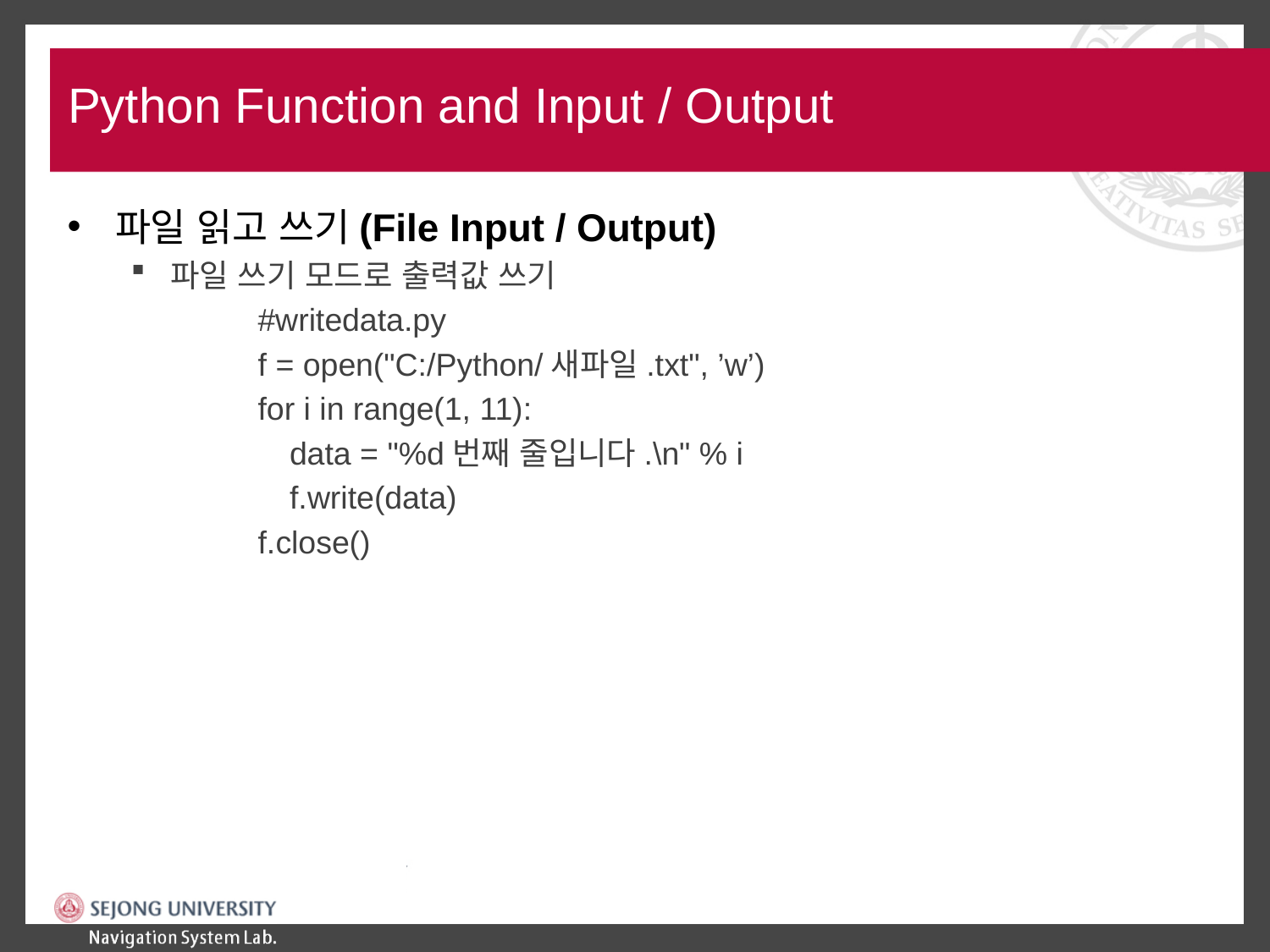

# Python Function and Input / Output
파일 읽고 쓰기(File Input / Output)
파일 쓰기 모드로 출력값 쓰기
#writedata.py
f = open("C:/Python/새파일.txt", ’w’)
for i in range(1, 11):
	data = "%d번째 줄입니다.\n" % i
	f.write(data)
f.close()